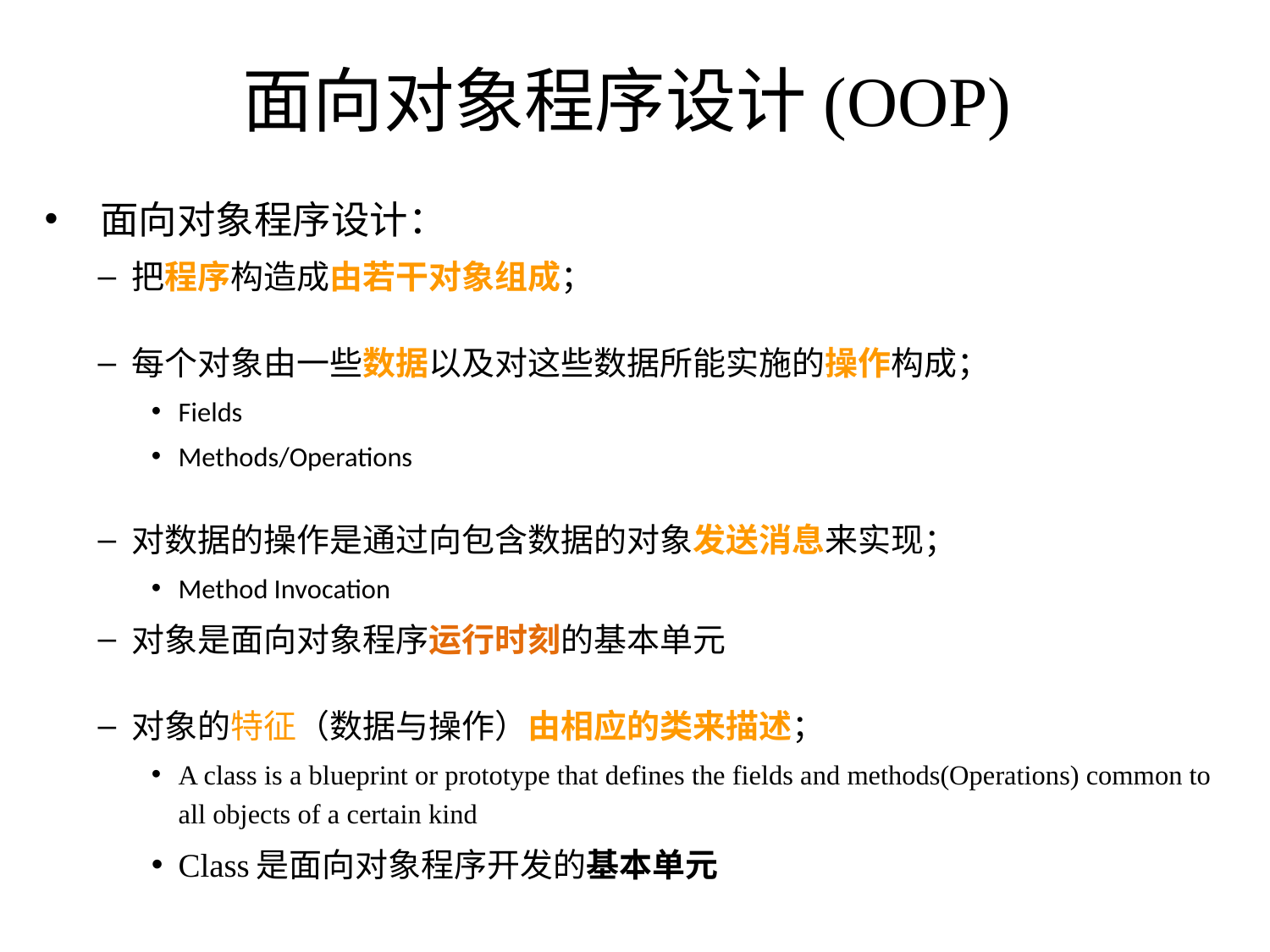

# 面向对象程序设计(OOP)
 面向对象程序设计：
把程序构造成由若干对象组成；

每个对象由一些数据以及对这些数据所能实施的操作构成；
Fields
Methods/Operations

对数据的操作是通过向包含数据的对象发送消息来实现；
Method Invocation
对象是面向对象程序运行时刻的基本单元

对象的特征（数据与操作）由相应的类来描述；
A class is a blueprint or prototype that defines the fields and methods(Operations) common to all objects of a certain kind
Class是面向对象程序开发的基本单元